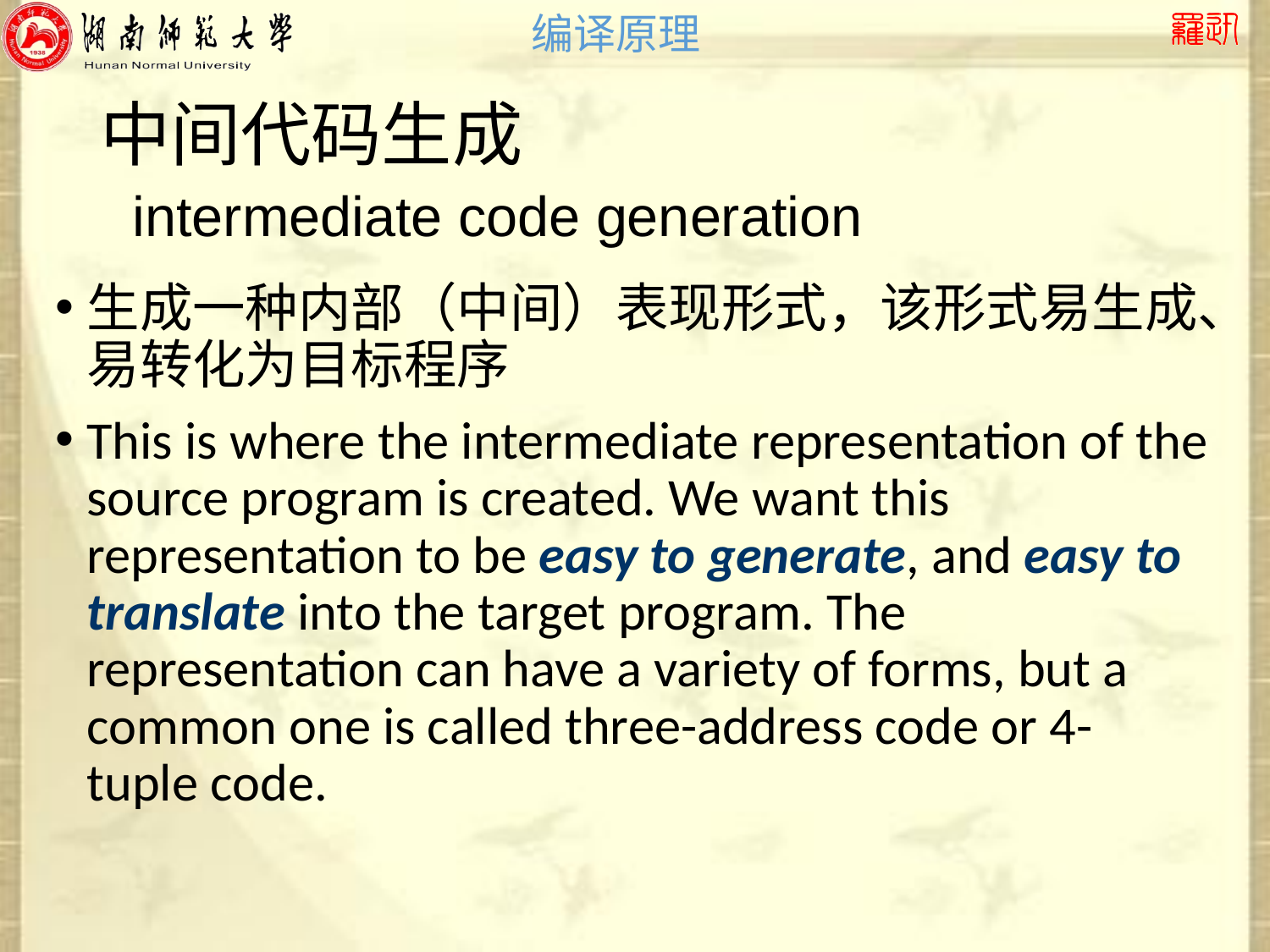

# 中间代码生成 intermediate code generation
生成一种内部（中间）表现形式，该形式易生成、易转化为目标程序
This is where the intermediate representation of the source program is created. We want this representation to be easy to generate, and easy to translate into the target program. The representation can have a variety of forms, but a common one is called three-address code or 4- tuple code.